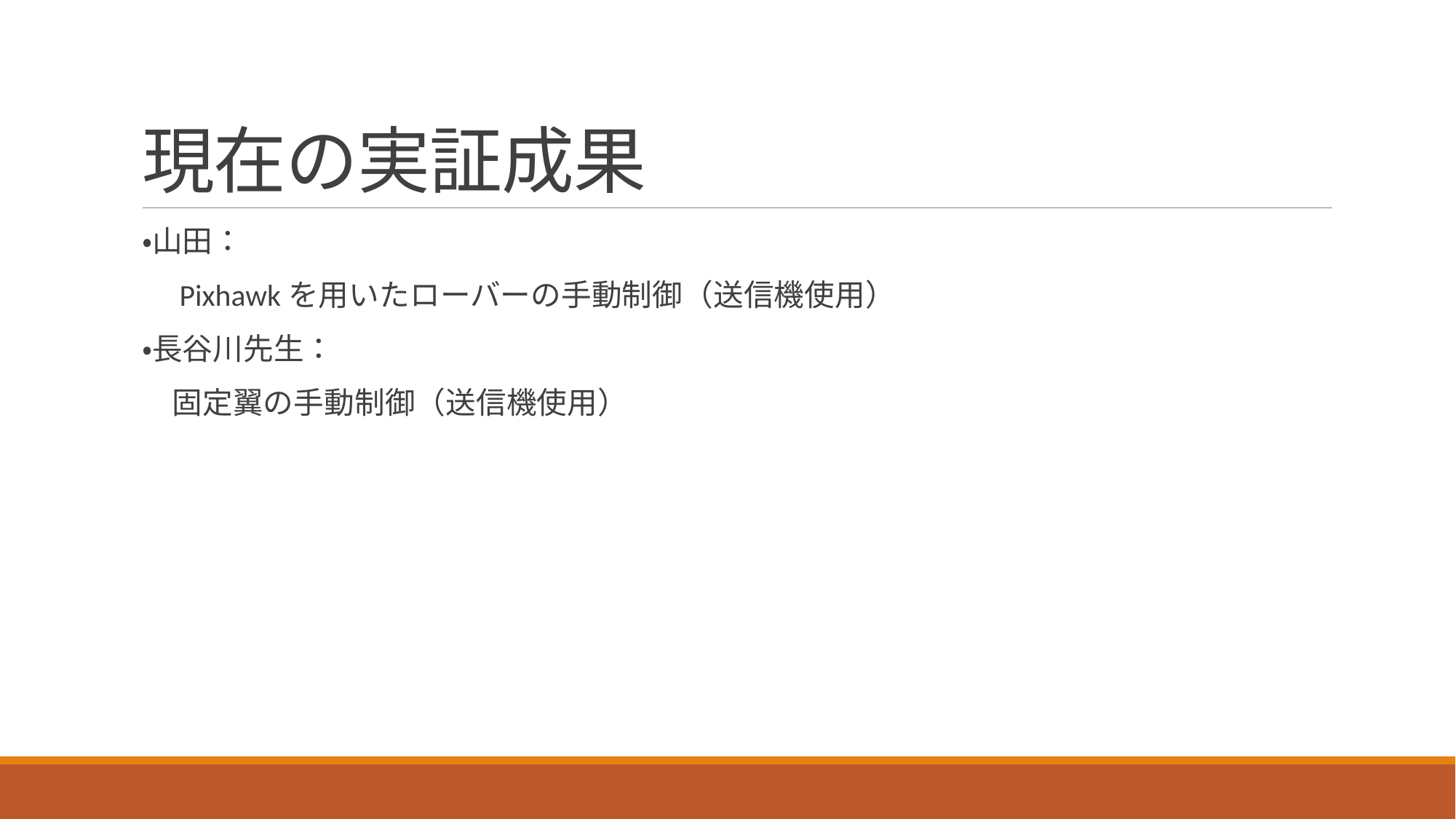

# 現在の実証成果
・山田：
　Pixhawkを用いたローバーの手動制御（送信機使用）
・長谷川先生：
　固定翼の手動制御（送信機使用）